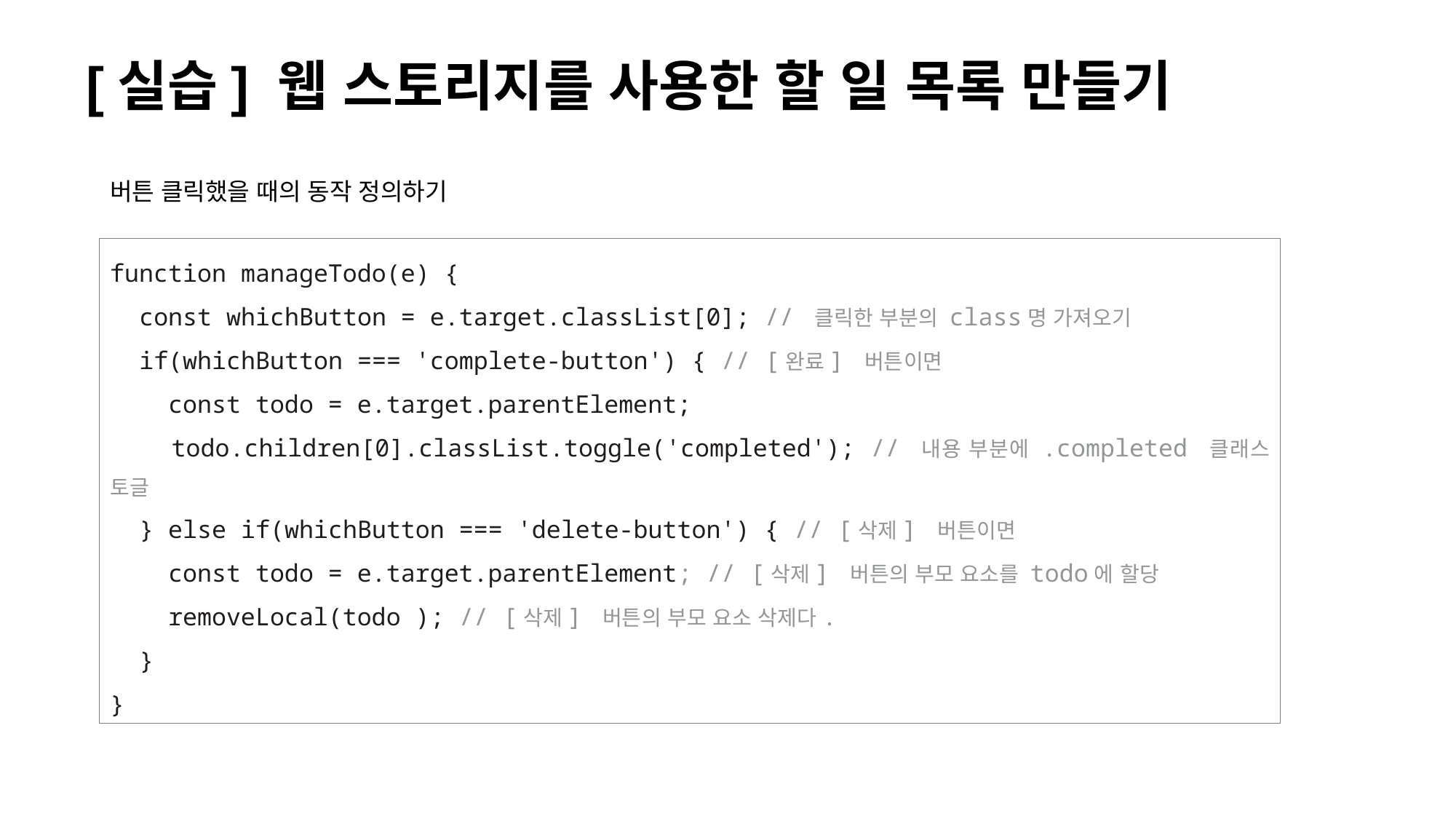

# [실습] 웹 스토리지를 사용한 할 일 목록 만들기
버튼 클릭했을 때의 동작 정의하기
function manageTodo(e) {
  const whichButton = e.target.classList[0]; // 클릭한 부분의 class명 가져오기
  if(whichButton === 'complete-button') { // [완료] 버튼이면
    const todo = e.target.parentElement;
    todo.children[0].classList.toggle('completed'); // 내용 부분에 .completed 클래스 토글
  } else if(whichButton === 'delete-button') { // [삭제] 버튼이면
    const todo = e.target.parentElement; // [삭제] 버튼의 부모 요소를 todo에 할당
    removeLocal(todo ); // [삭제] 버튼의 부모 요소 삭제다.
  }
}